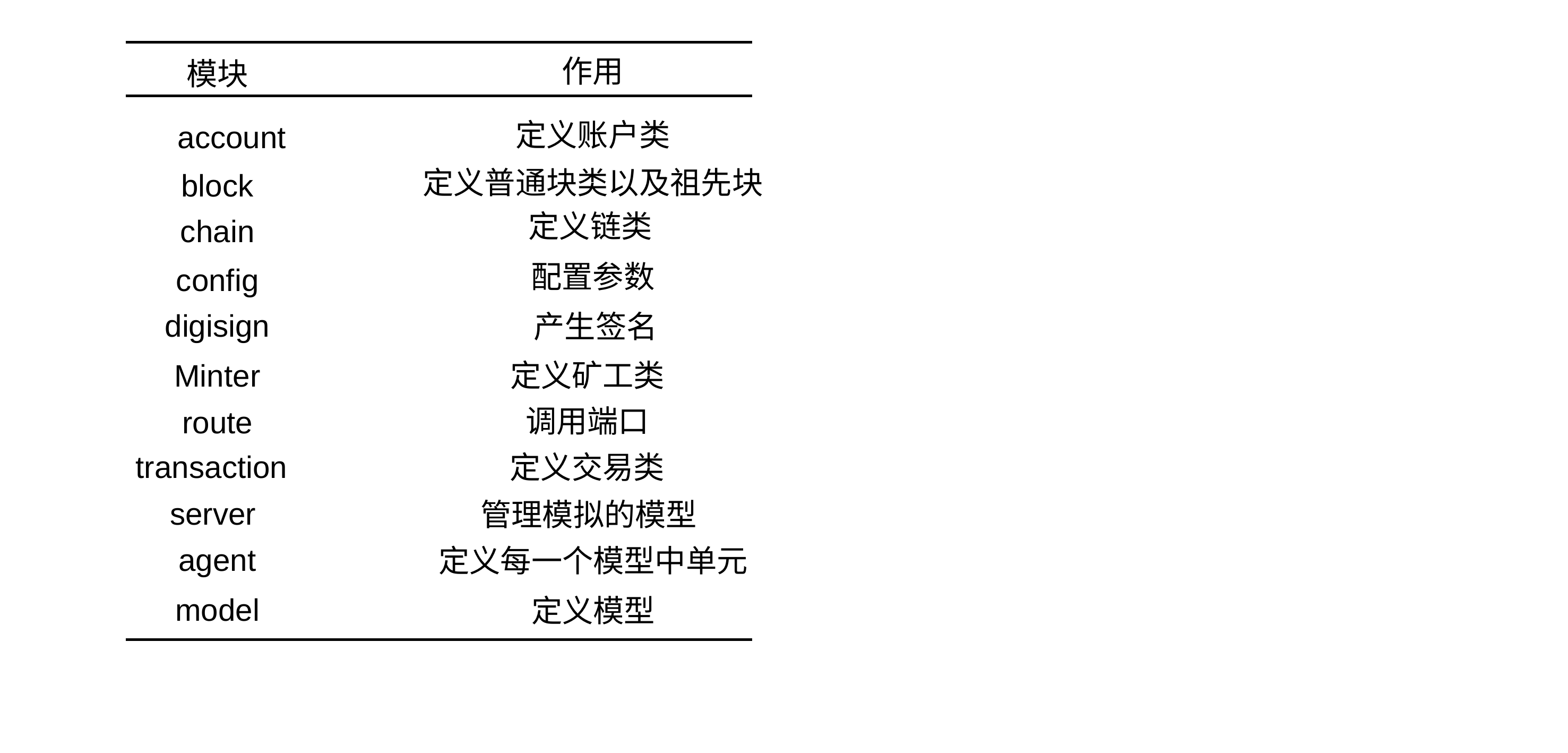

作用
模块
定义账户类
account
定义普通块类以及祖先块
block
定义链类
chain
配置参数
config
digisign
产生签名
Minter
定义矿工类
调用端口
route
transaction
定义交易类
server
管理模拟的模型
agent
定义每一个模型中单元
model
定义模型